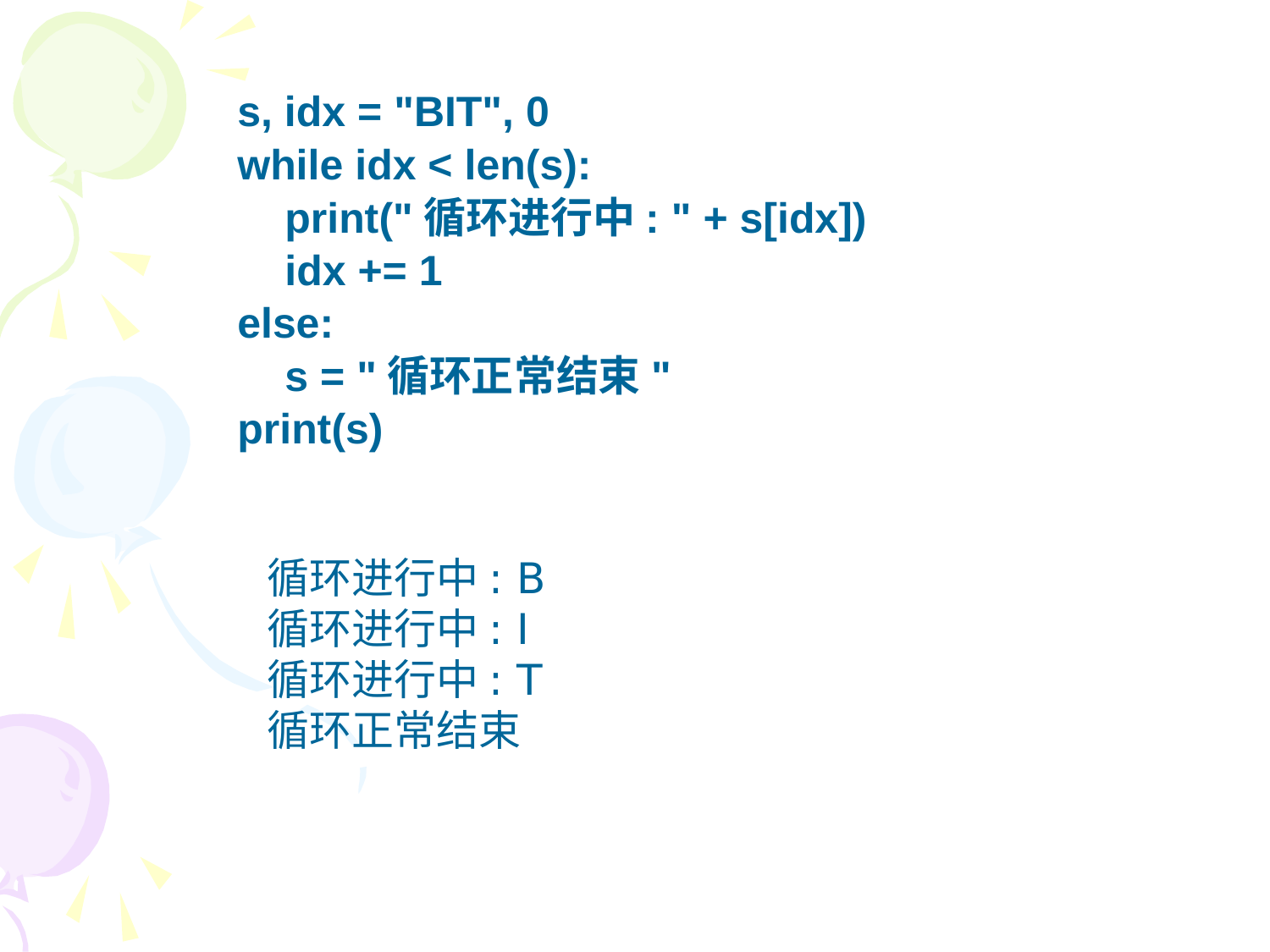

s, idx = "BIT", 0
while idx < len(s):
    print("循环进行中: " + s[idx])
    idx += 1
else:
    s = "循环正常结束"
print(s)
循环进行中: B
循环进行中: I
循环进行中: T
循环正常结束